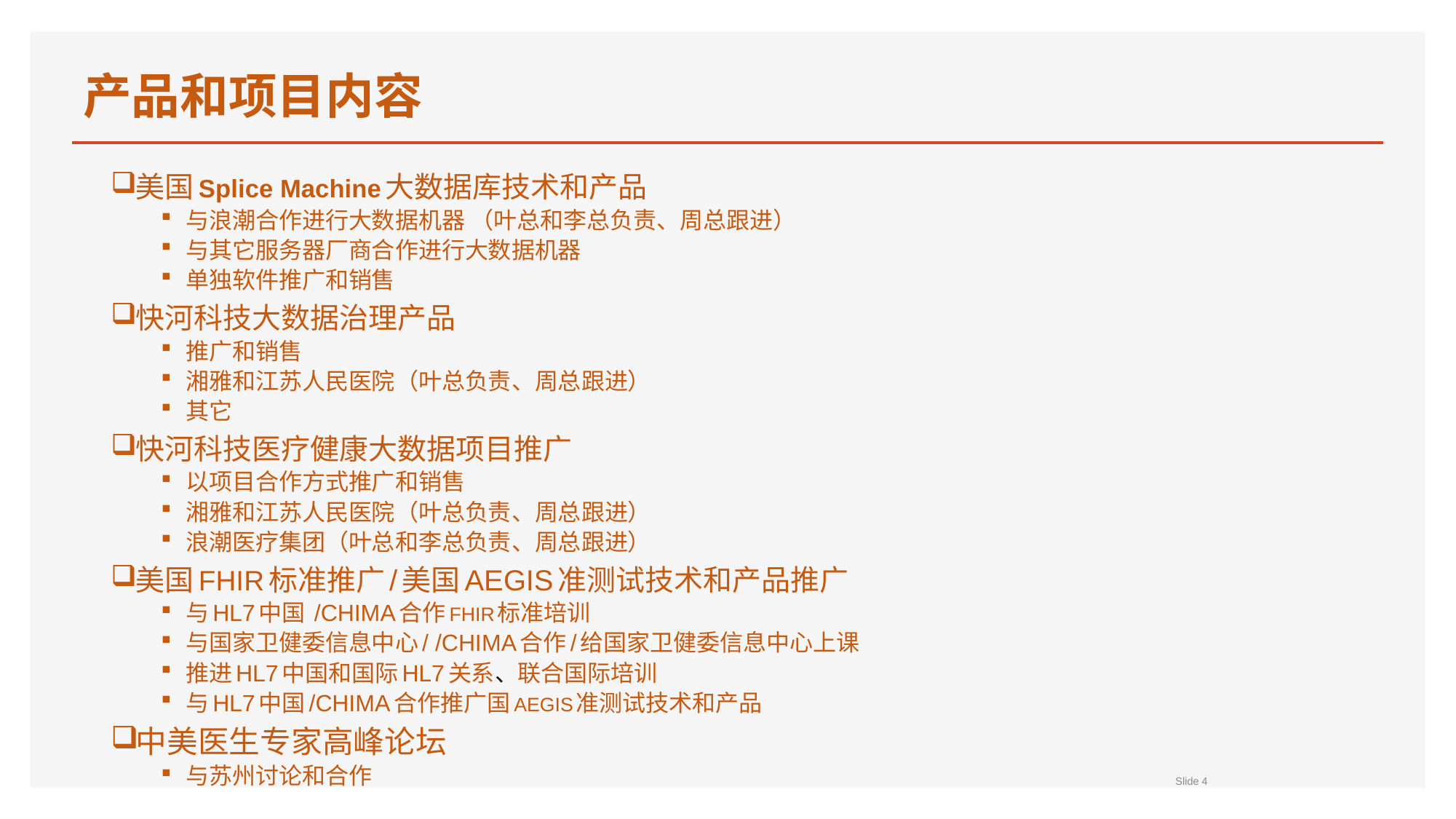

# 产品和项目内容
美国Splice Machine大数据库技术和产品
与浪潮合作进行大数据机器 （叶总和李总负责、周总跟进）
与其它服务器厂商合作进行大数据机器
单独软件推广和销售
快河科技大数据治理产品
推广和销售
湘雅和江苏人民医院（叶总负责、周总跟进）
其它
快河科技医疗健康大数据项目推广
以项目合作方式推广和销售
湘雅和江苏人民医院（叶总负责、周总跟进）
浪潮医疗集团（叶总和李总负责、周总跟进）
美国FHIR标准推广/美国AEGIS准测试技术和产品推广
与HL7中国 /CHIMA合作FHIR标准培训
与国家卫健委信息中心/ /CHIMA合作/给国家卫健委信息中心上课
推进HL7中国和国际HL7关系、联合国际培训
与HL7中国/CHIMA合作推广国AEGIS准测试技术和产品
中美医生专家高峰论坛
与苏州讨论和合作

Slide 4